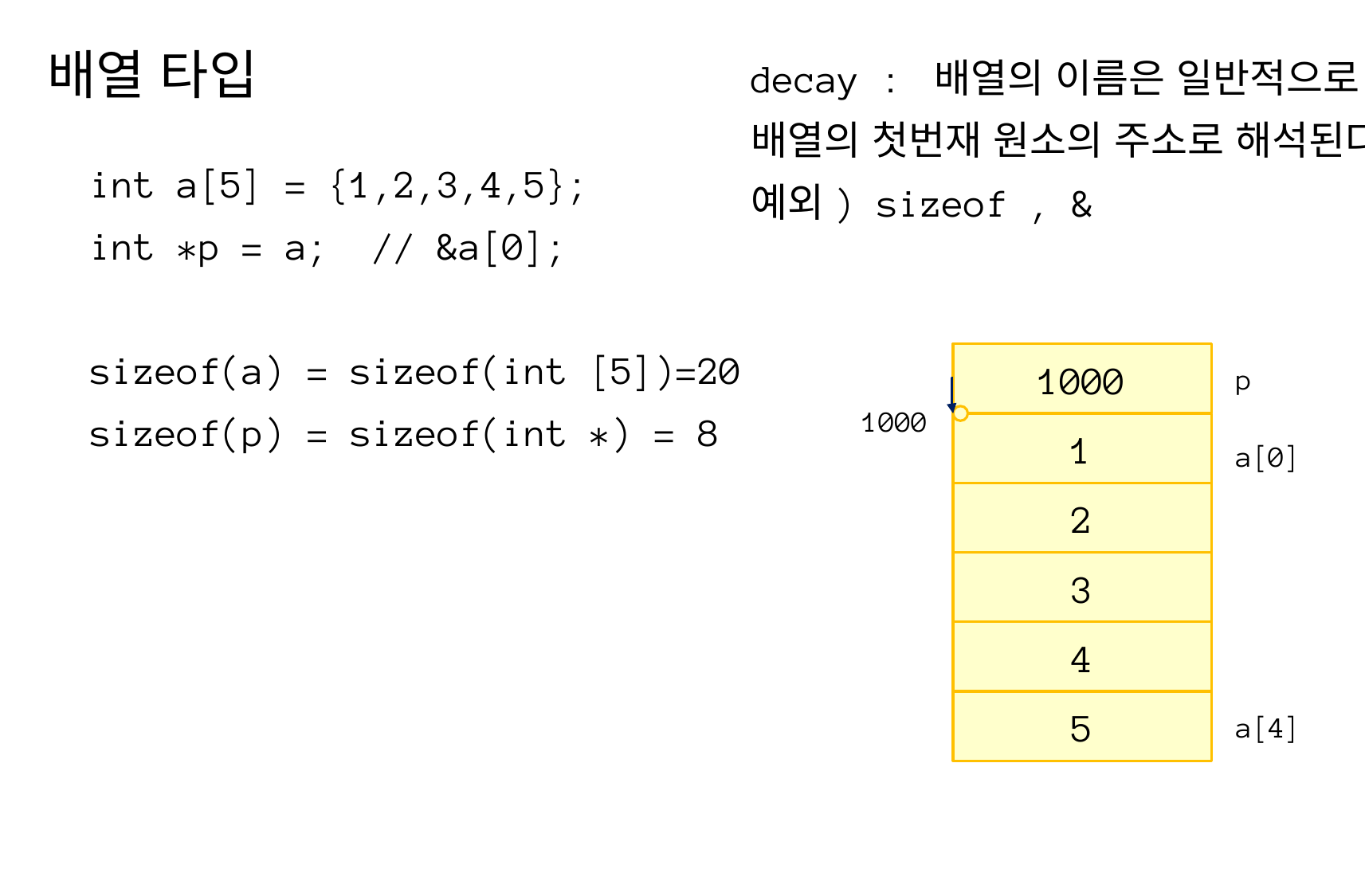

배열 타입
decay : 배열의 이름은 일반적으로
배열의 첫번재 원소의 주소로 해석된다.
예외) sizeof , &
int a[5] = {1,2,3,4,5};
int *p = a;  // &a[0];

sizeof(a) = sizeof(int [5])=20
sizeof(p) = sizeof(int *) = 8
p
1000
1000

1
a[0]
2
3
4
5
a[4]